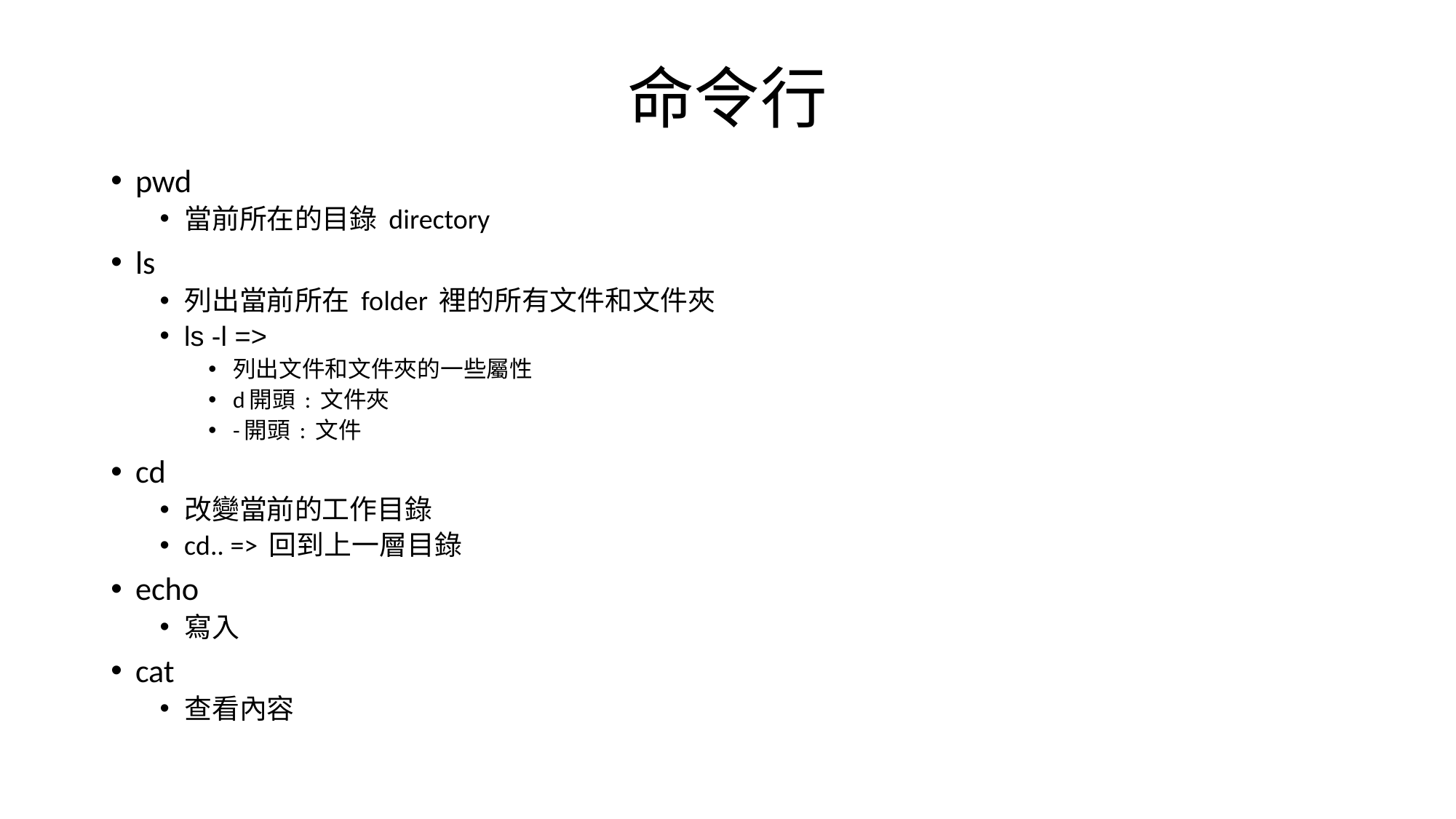

# 命令行
pwd
當前所在的目錄 directory
ls
列出當前所在 folder 裡的所有文件和文件夾
ls -l =>
列出文件和文件夾的一些屬性
d開頭 : 文件夾
-開頭 : 文件
cd
改變當前的工作目錄
cd.. => 回到上一層目錄
echo
寫入
cat
查看內容